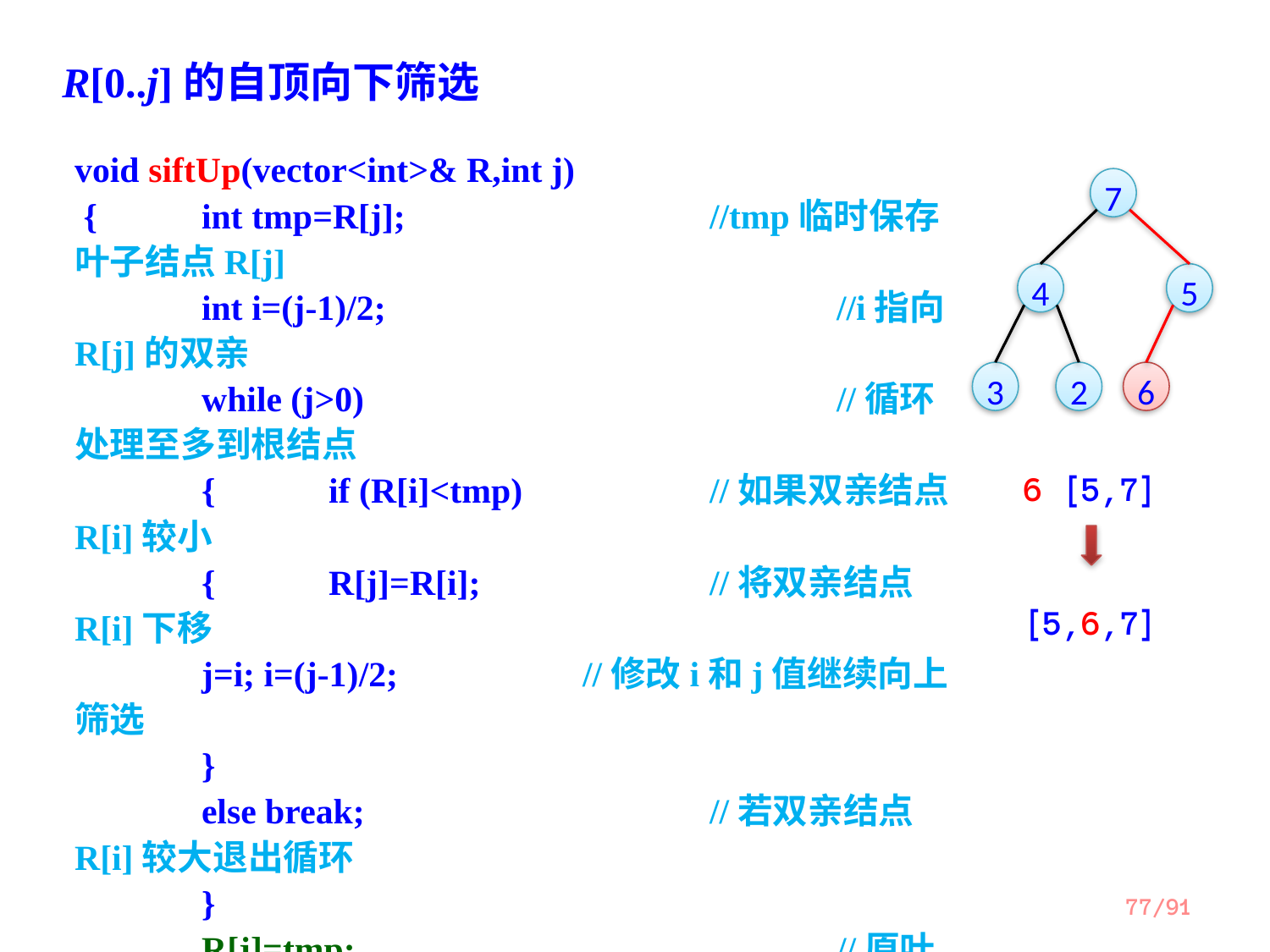

R[0..j]的自顶向下筛选
void siftUp(vector<int>& R,int j)
 {   	int tmp=R[j]; 			//tmp临时保存叶子结点R[j]
     	int i=(j-1)/2; 				//i指向R[j]的双亲
     	while (j>0) 				//循环处理至多到根结点
     	{	if (R[i]<tmp) 		//如果双亲结点R[i]较小
         	{	R[j]=R[i];		//将双亲结点R[i]下移
              	j=i; i=(j-1)/2;		//修改i和j值继续向上筛选
         	}
         	else break;			//若双亲结点R[i]较大退出循环
     	}
     	R[j]=tmp;				//原叶子结点放入最终位置
}
7
4
5
3
2
6
6 [5,7]

[5,6,7]
77/91